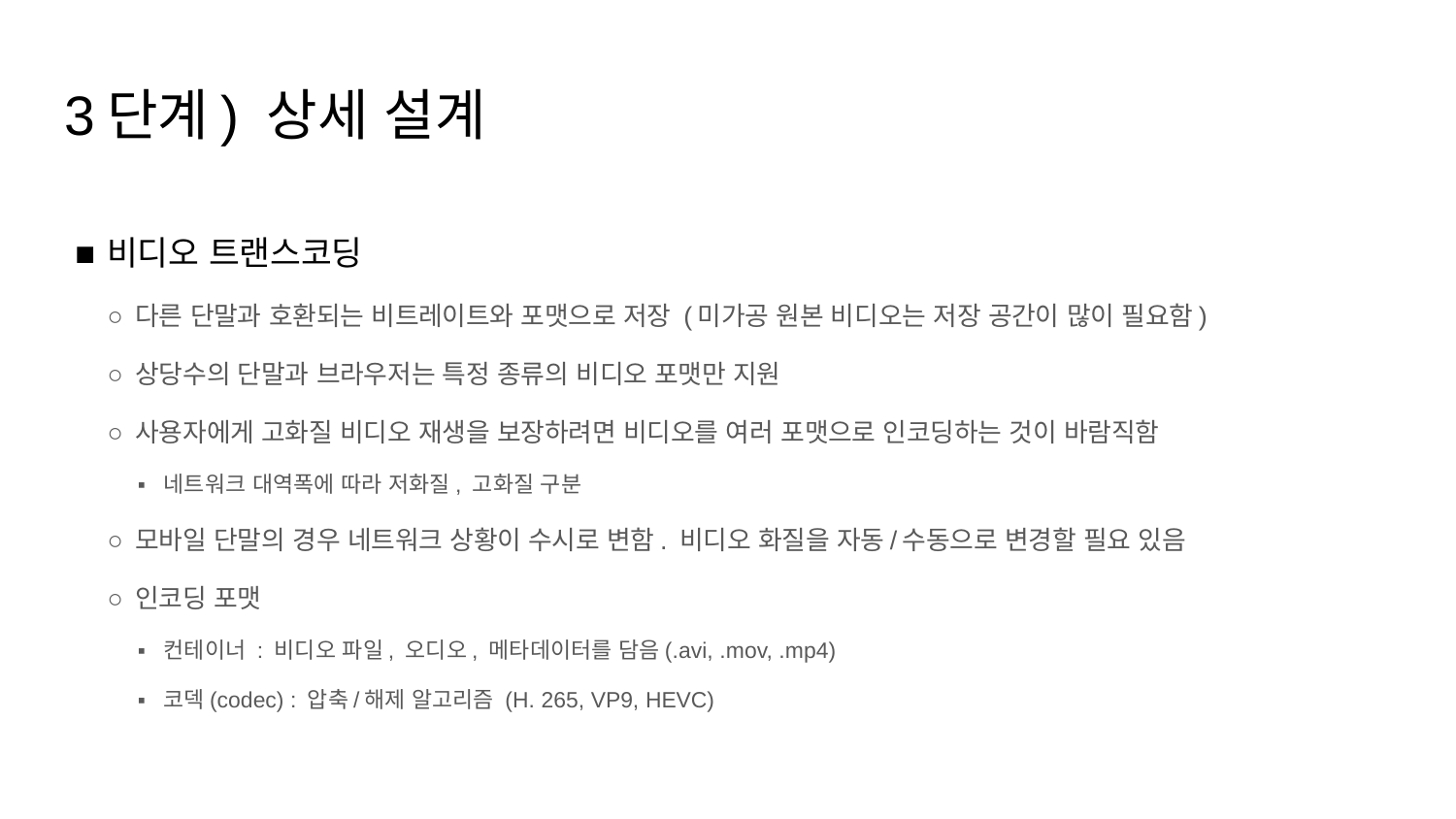

# 3단계) 상세 설계
비디오 트랜스코딩
다른 단말과 호환되는 비트레이트와 포맷으로 저장 (미가공 원본 비디오는 저장 공간이 많이 필요함)
상당수의 단말과 브라우저는 특정 종류의 비디오 포맷만 지원
사용자에게 고화질 비디오 재생을 보장하려면 비디오를 여러 포맷으로 인코딩하는 것이 바람직함
네트워크 대역폭에 따라 저화질, 고화질 구분
모바일 단말의 경우 네트워크 상황이 수시로 변함. 비디오 화질을 자동/수동으로 변경할 필요 있음
인코딩 포맷
컨테이너 : 비디오 파일, 오디오, 메타데이터를 담음(.avi, .mov, .mp4)
코덱(codec) : 압축/해제 알고리즘 (H. 265, VP9, HEVC)